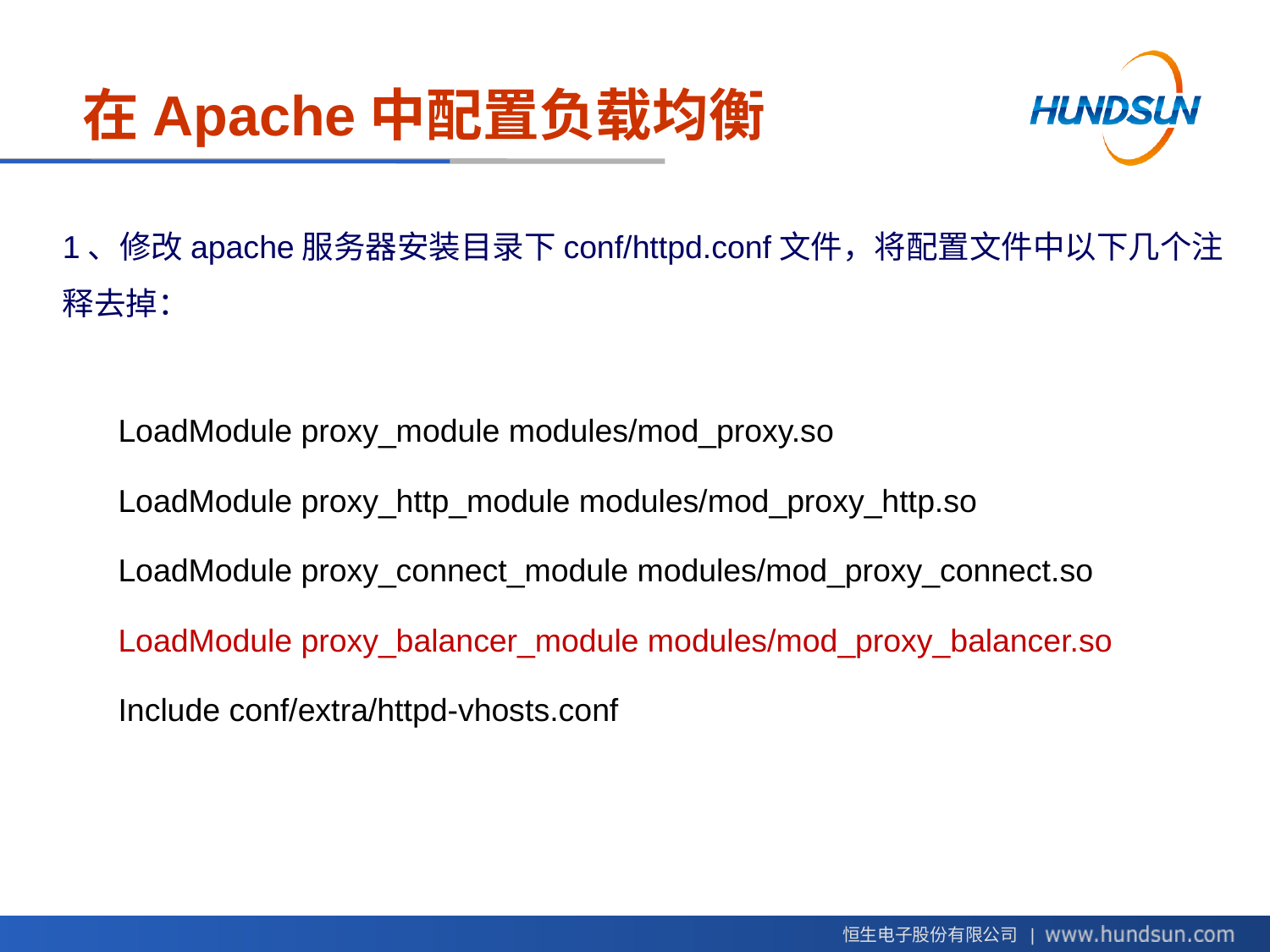

# 在Apache中配置负载均衡
1、修改apache服务器安装目录下conf/httpd.conf文件，将配置文件中以下几个注释去掉：
LoadModule proxy_module modules/mod_proxy.so
LoadModule proxy_http_module modules/mod_proxy_http.so
LoadModule proxy_connect_module modules/mod_proxy_connect.so
LoadModule proxy_balancer_module modules/mod_proxy_balancer.so
Include conf/extra/httpd-vhosts.conf